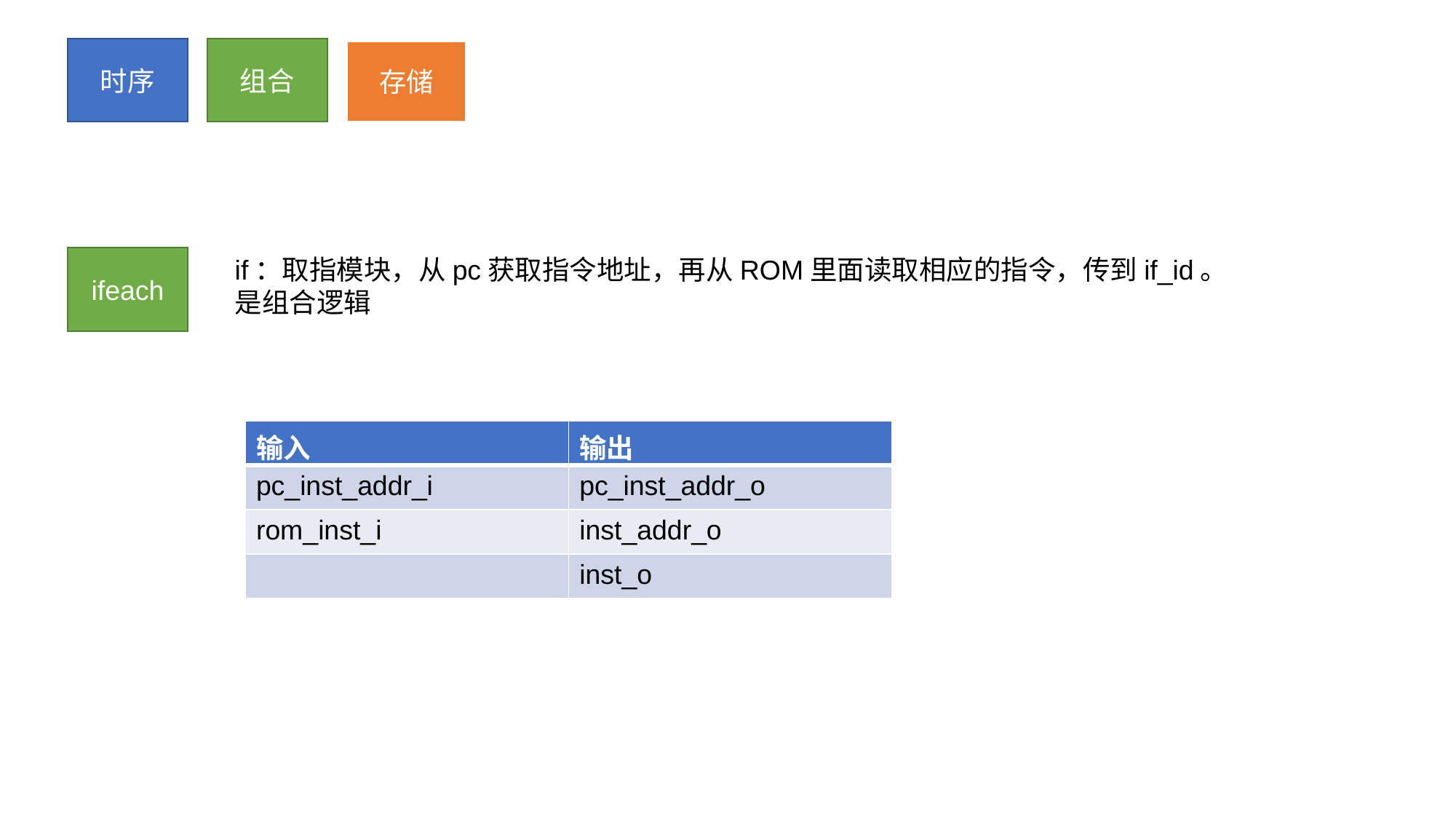

时序
组合
存储
ifeach
if：取指模块，从pc获取指令地址，再从ROM里面读取相应的指令，传到if_id。
是组合逻辑
| 输入 | 输出 |
| --- | --- |
| pc\_inst\_addr\_i | pc\_inst\_addr\_o |
| rom\_inst\_i | inst\_addr\_o |
|  | inst\_o |